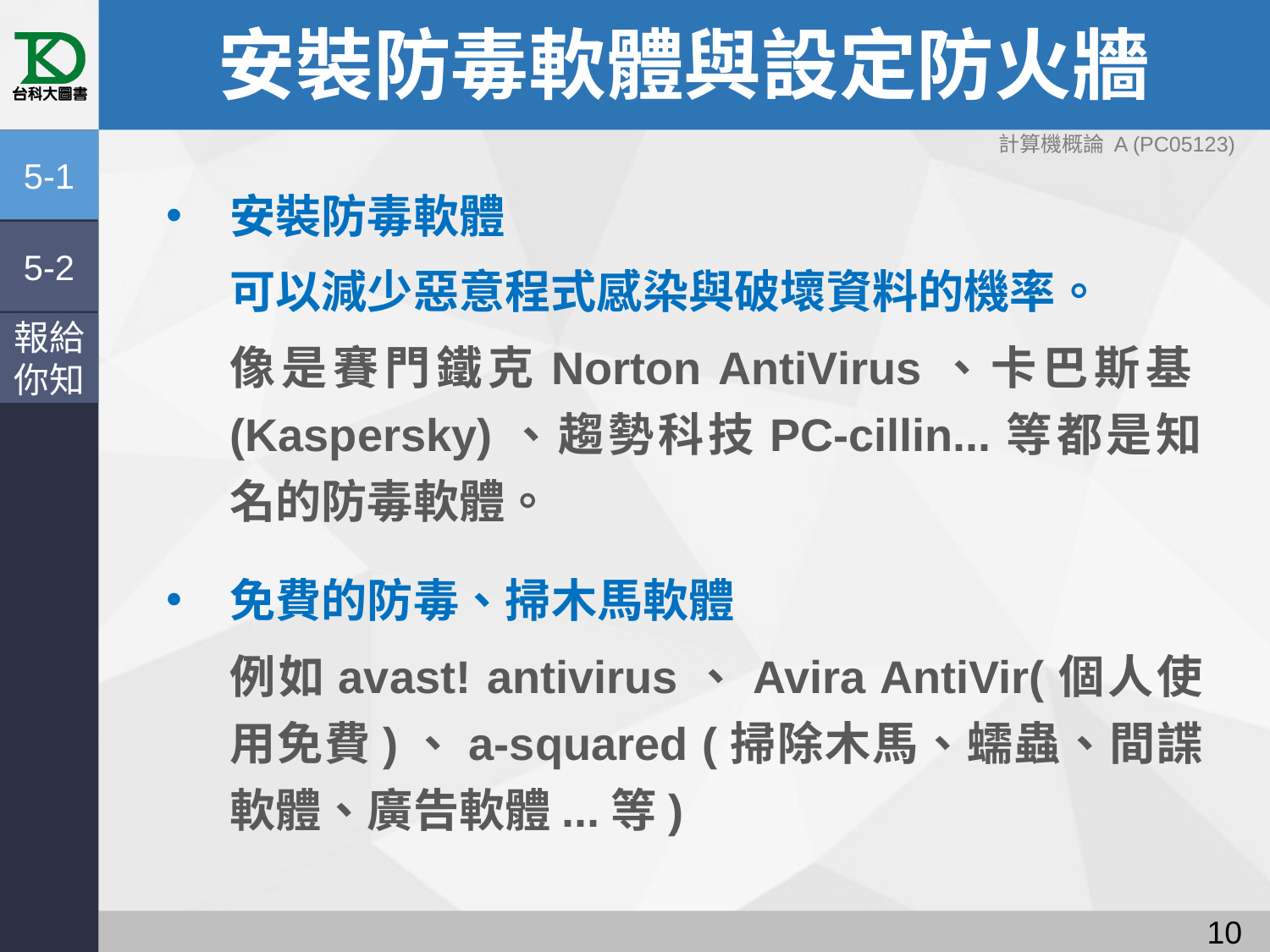

# 安裝防毒軟體與設定防火牆
計算機概論 A (PC05123)
5-1
安裝防毒軟體
可以減少惡意程式感染與破壞資料的機率。
像是賽門鐵克Norton AntiVirus、卡巴斯基(Kaspersky)、趨勢科技PC-cillin...等都是知名的防毒軟體。
免費的防毒、掃木馬軟體
例如avast! antivirus、Avira AntiVir(個人使用免費)、a-squared (掃除木馬、蠕蟲、間諜軟體、廣告軟體...等)
5-2
報給
你知
10